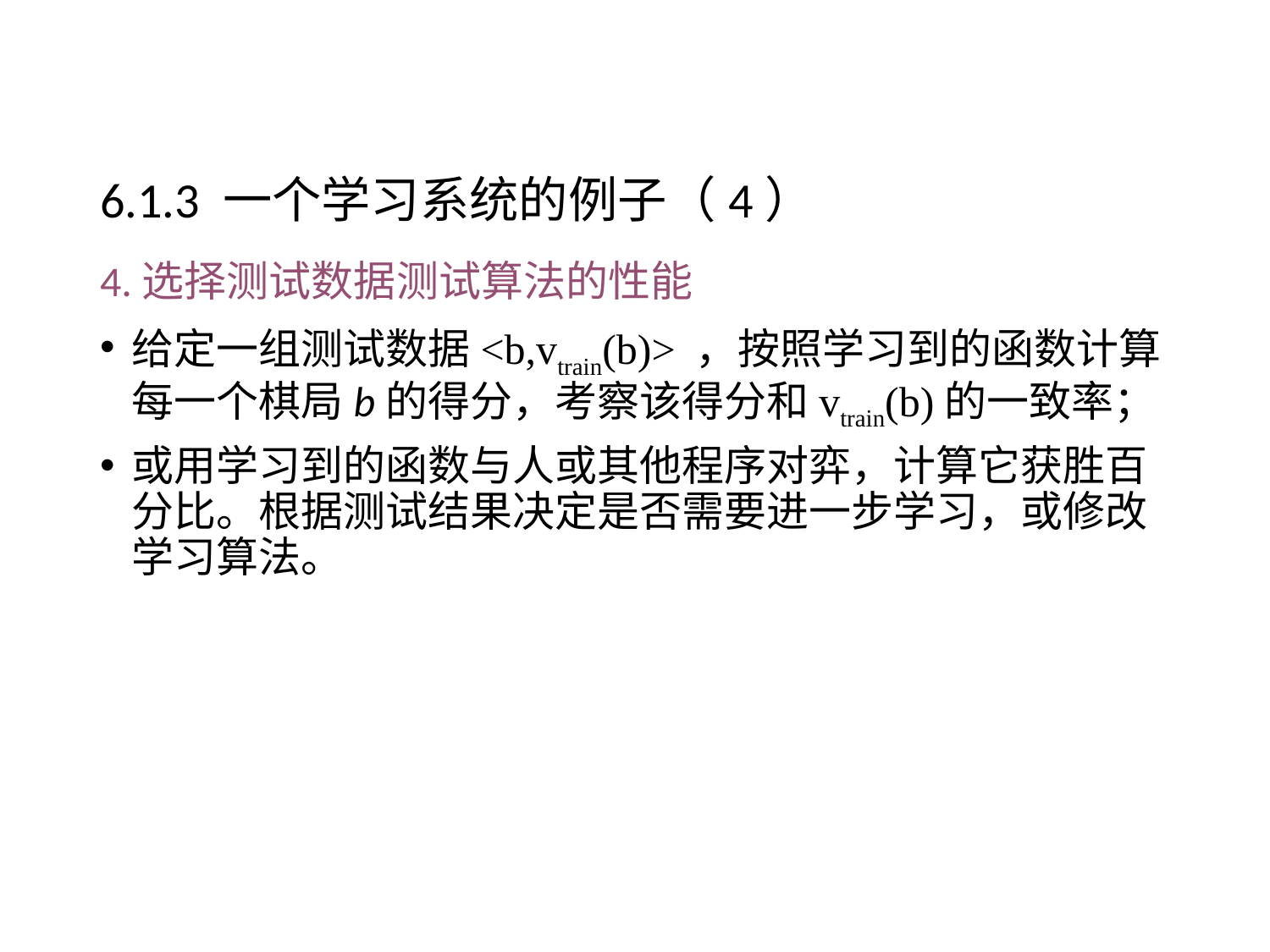

# 6.1.3 一个学习系统的例子（4）
4.选择测试数据测试算法的性能
给定一组测试数据<b,vtrain(b)> ，按照学习到的函数计算每一个棋局b的得分，考察该得分和vtrain(b)的一致率；
或用学习到的函数与人或其他程序对弈，计算它获胜百分比。根据测试结果决定是否需要进一步学习，或修改学习算法。